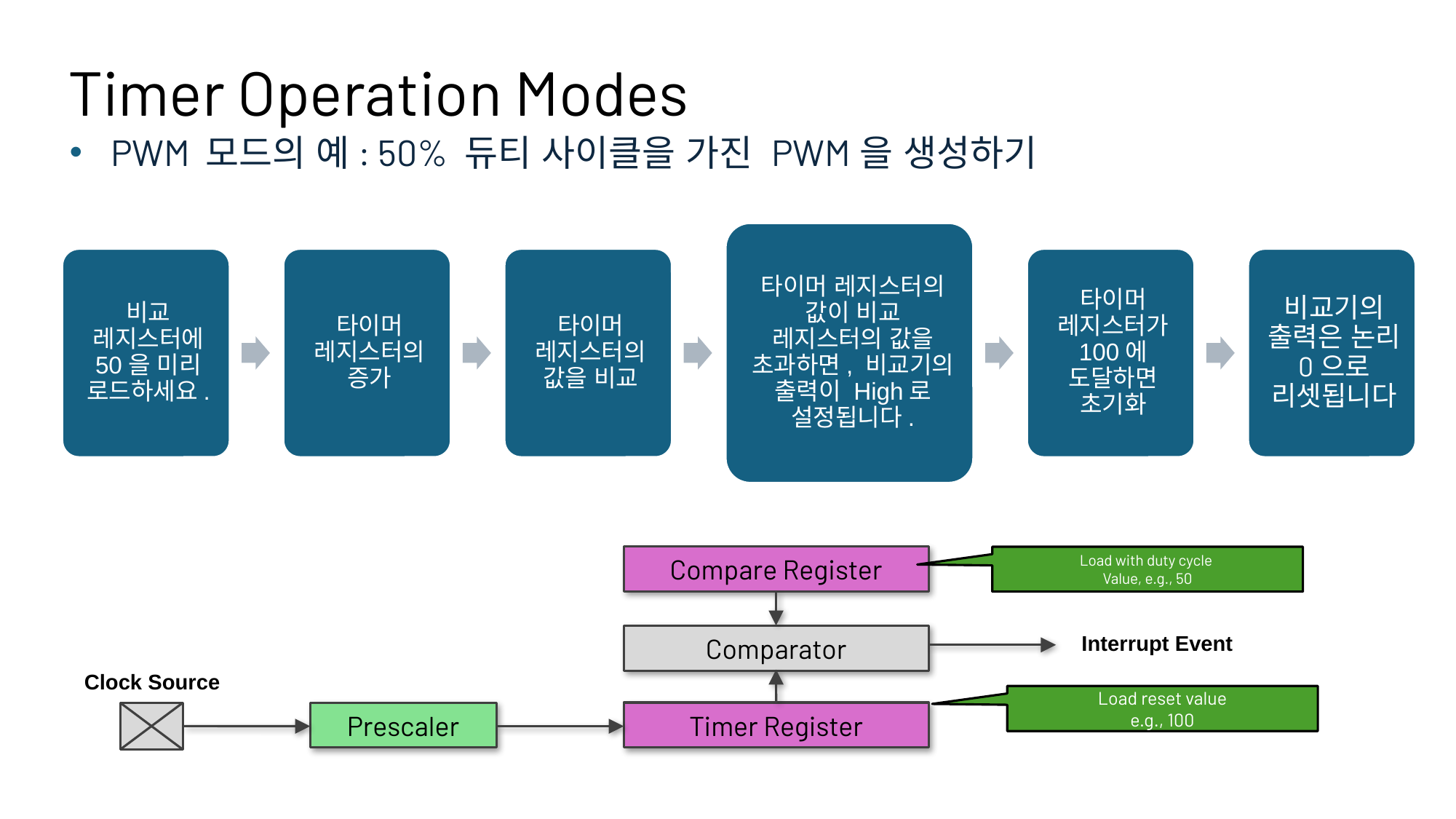

# Timer Operation Modes
PWM 모드의 예: 50% 듀티 사이클을 가진 PWM을 생성하기
비교 레지스터에 50을 미리 로드하세요.

타이머 레지스터의 증가

타이머 레지스터의 값을 비교

타이머 레지스터의 값이 비교 레지스터의 값을 초과하면, 비교기의 출력이 High로 설정됩니다.

타이머 레지스터가 100에 도달하면 초기화

비교기의 출력은 논리 0으로 리셋됩니다
Compare Register
Load with duty cycle
Value, e.g., 50
Interrupt Event
Comparator
Clock Source
Load reset value
e.g., 100
Timer Register
Prescaler